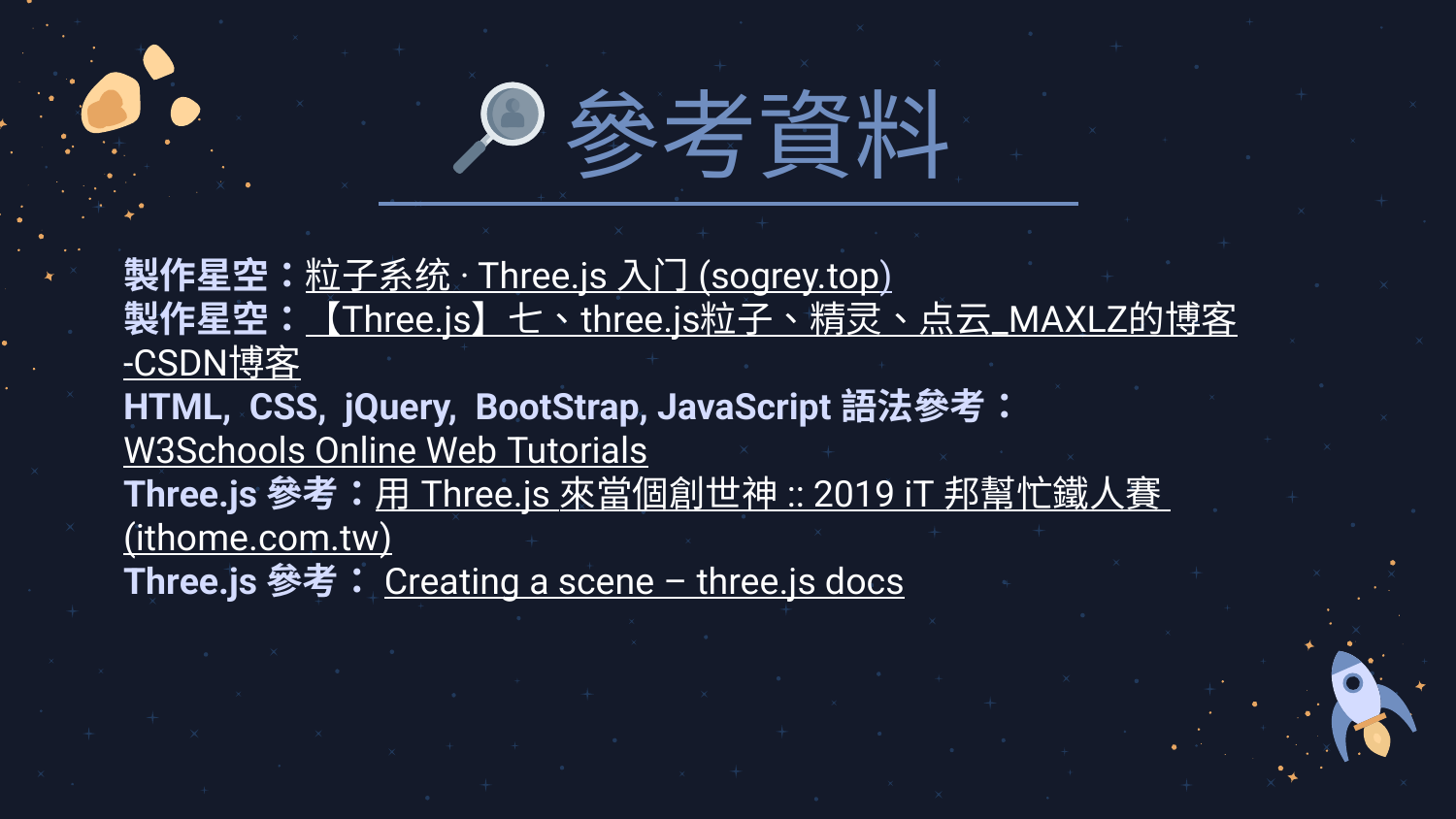

# 參考資料
製作星空：粒子系统 · Three.js 入门 (sogrey.top)
製作星空：【Three.js】七、three.js粒子、精灵、点云_MAXLZ的博客-CSDN博客
HTML,  CSS,  jQuery,  BootStrap, JavaScript語法參考：W3Schools Online Web Tutorials
Three.js參考：用 Three.js 來當個創世神 :: 2019 iT 邦幫忙鐵人賽 (ithome.com.tw)
Three.js參考：Creating a scene – three.js docs